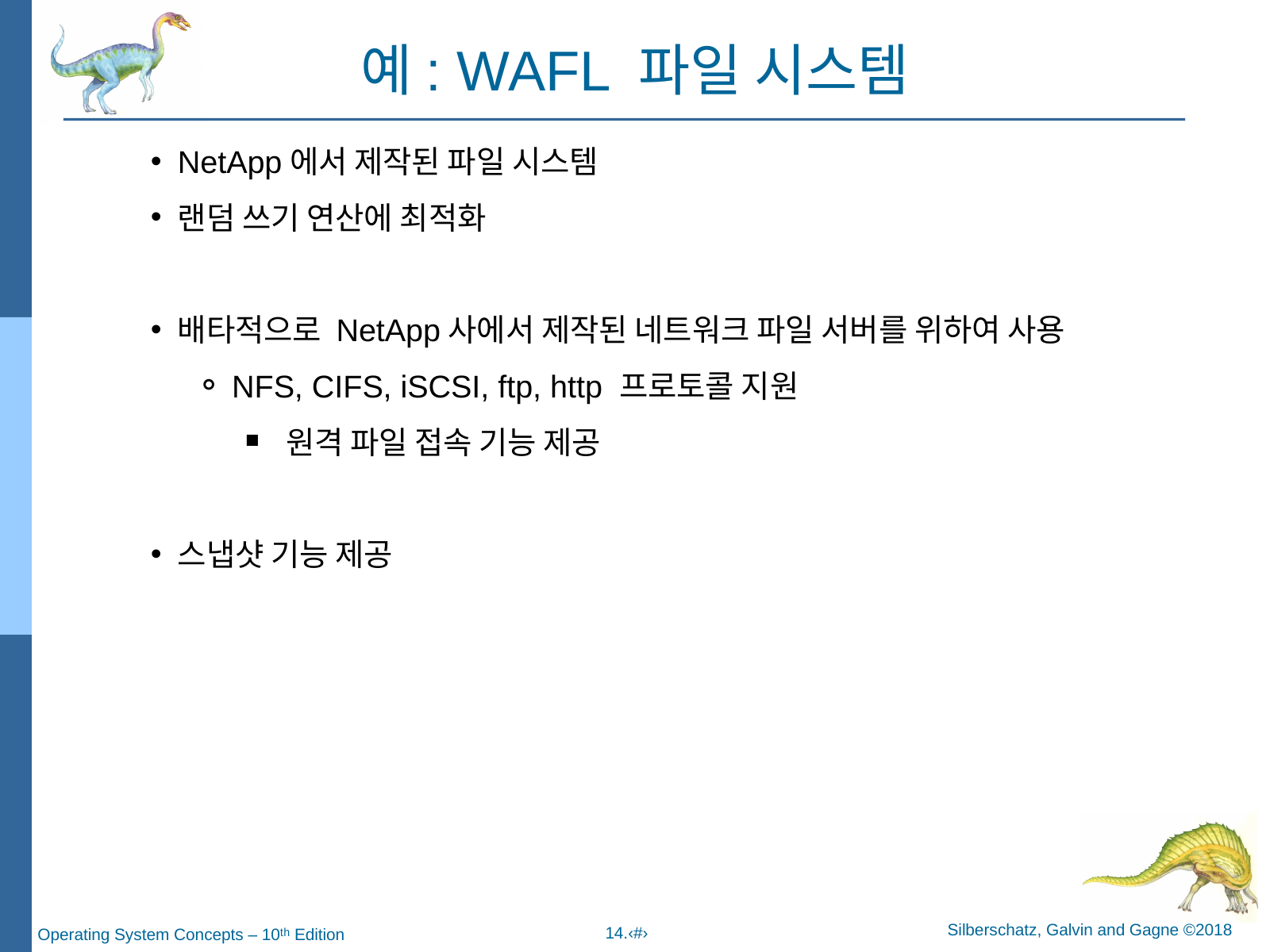

예: WAFL 파일 시스템

NetApp에서 제작된 파일 시스템
랜덤 쓰기 연산에 최적화

배타적으로 NetApp사에서 제작된 네트워크 파일 서버를 위하여 사용
NFS, CIFS, iSCSI, ftp, http 프로토콜 지원
원격 파일 접속 기능 제공

스냅샷 기능 제공

Silberschatz, Galvin and Gagne ©2018
14.‹#›
Operating System Concepts – 10ᵗʰ Edition